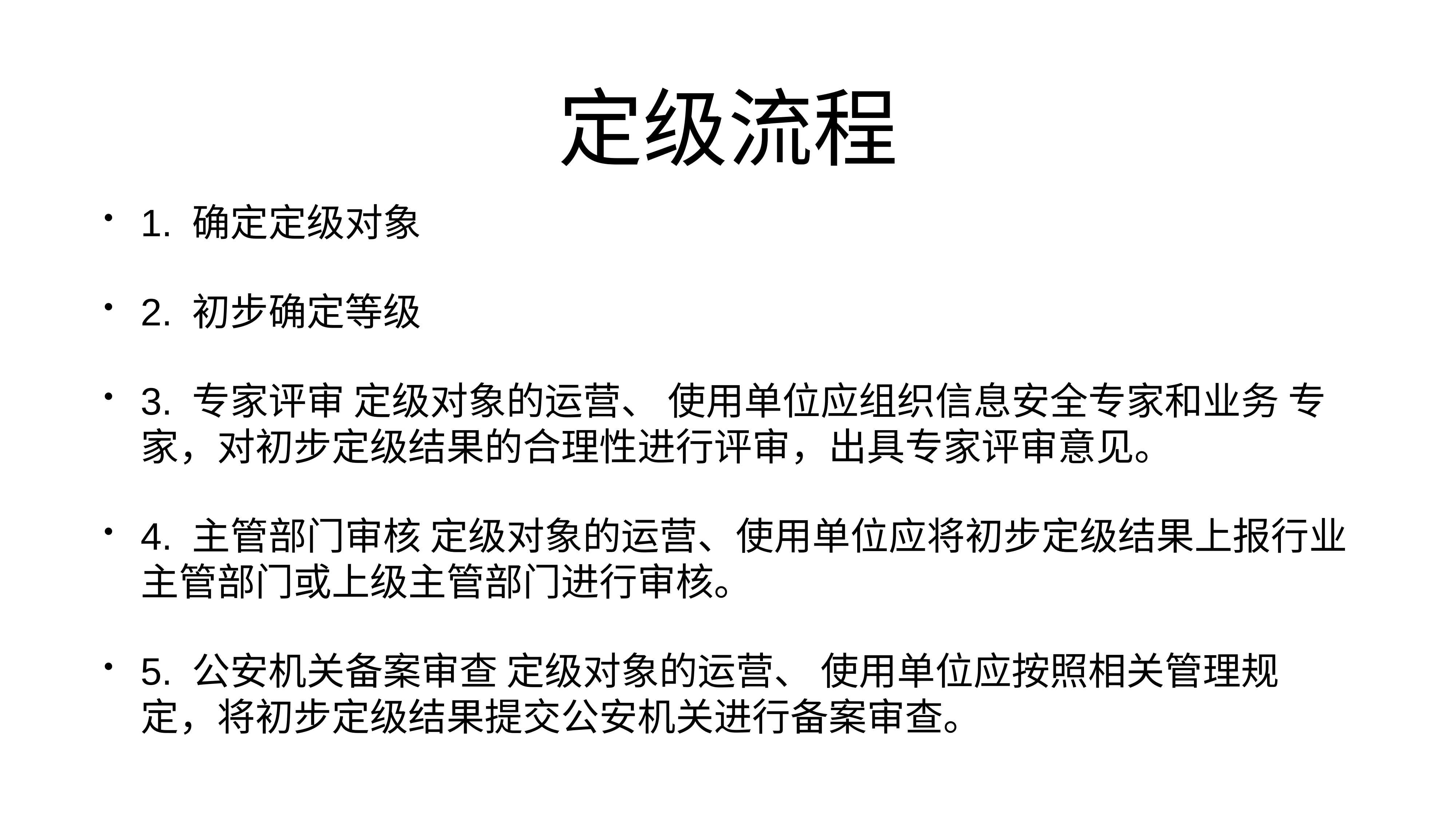

# 定级流程
1. 确定定级对象
2. 初步确定等级
3. 专家评审 定级对象的运营、 使用单位应组织信息安全专家和业务 专家，对初步定级结果的合理性进行评审，出具专家评审意见。
4. 主管部门审核 定级对象的运营、使用单位应将初步定级结果上报行业主管部门或上级主管部门进行审核。
5. 公安机关备案审查 定级对象的运营、 使用单位应按照相关管理规定，将初步定级结果提交公安机关进行备案审查。